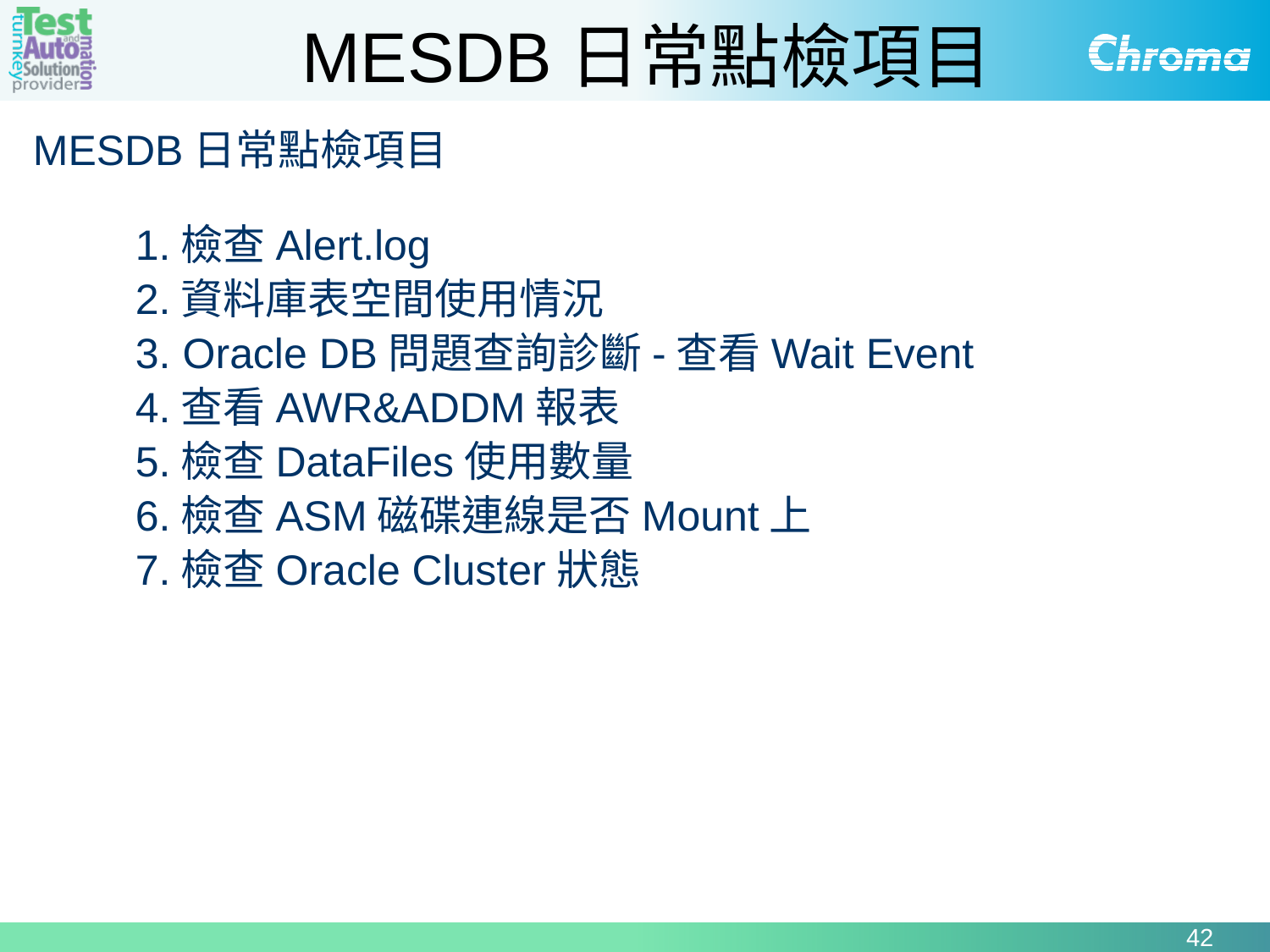

MESDB日常點檢項目
MESDB日常點檢項目
1.檢查Alert.log
2.資料庫表空間使用情況
3. Oracle DB問題查詢診斷-查看Wait Event
4.查看AWR&ADDM報表
5.檢查DataFiles使用數量
6.檢查ASM磁碟連線是否Mount上
7.檢查Oracle Cluster狀態